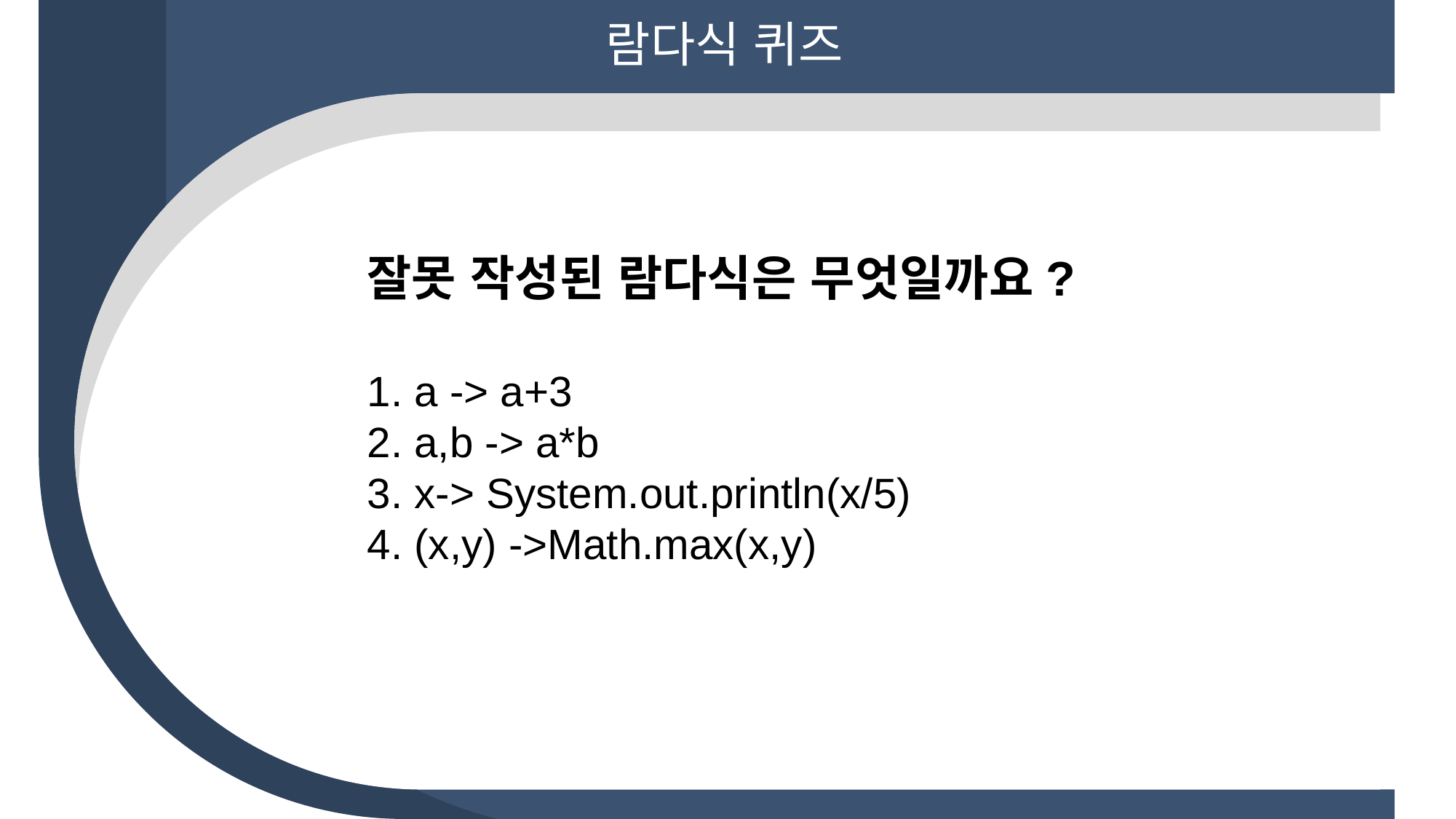

람다식 퀴즈

잘못 작성된 람다식은 무엇일까요?
1. a -> a+3
2. a,b -> a*b
3. x-> System.out.println(x/5)
4. (x,y) ->Math.max(x,y)